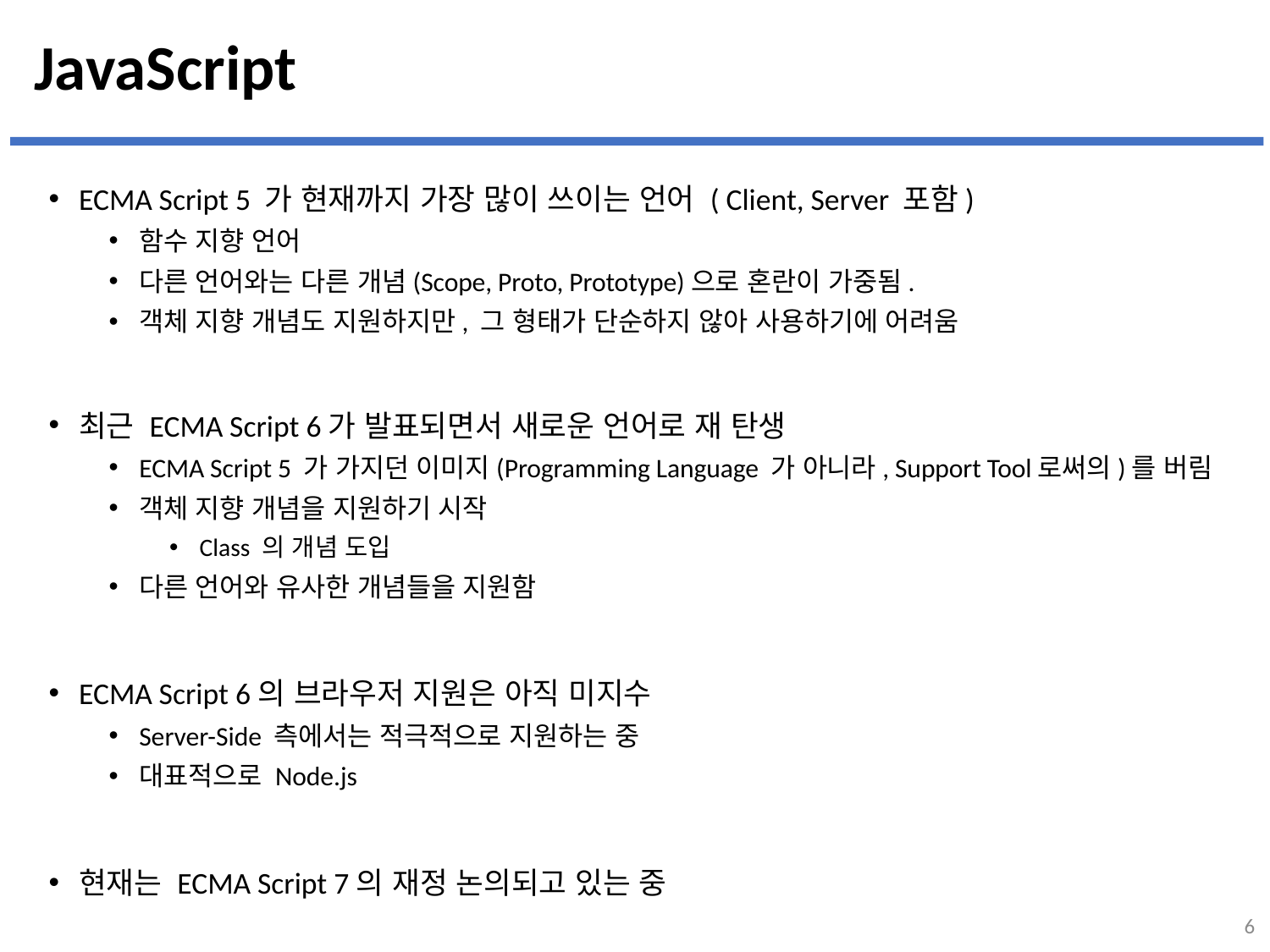

# JavaScript
ECMA Script 5 가 현재까지 가장 많이 쓰이는 언어 ( Client, Server 포함)
함수 지향 언어
다른 언어와는 다른 개념(Scope, Proto, Prototype)으로 혼란이 가중됨.
객체 지향 개념도 지원하지만, 그 형태가 단순하지 않아 사용하기에 어려움

최근 ECMA Script 6가 발표되면서 새로운 언어로 재 탄생
ECMA Script 5 가 가지던 이미지(Programming Language 가 아니라, Support Tool로써의)를 버림
객체 지향 개념을 지원하기 시작
Class 의 개념 도입
다른 언어와 유사한 개념들을 지원함

ECMA Script 6의 브라우저 지원은 아직 미지수
Server-Side 측에서는 적극적으로 지원하는 중
대표적으로 Node.js

현재는 ECMA Script 7의 재정 논의되고 있는 중

6